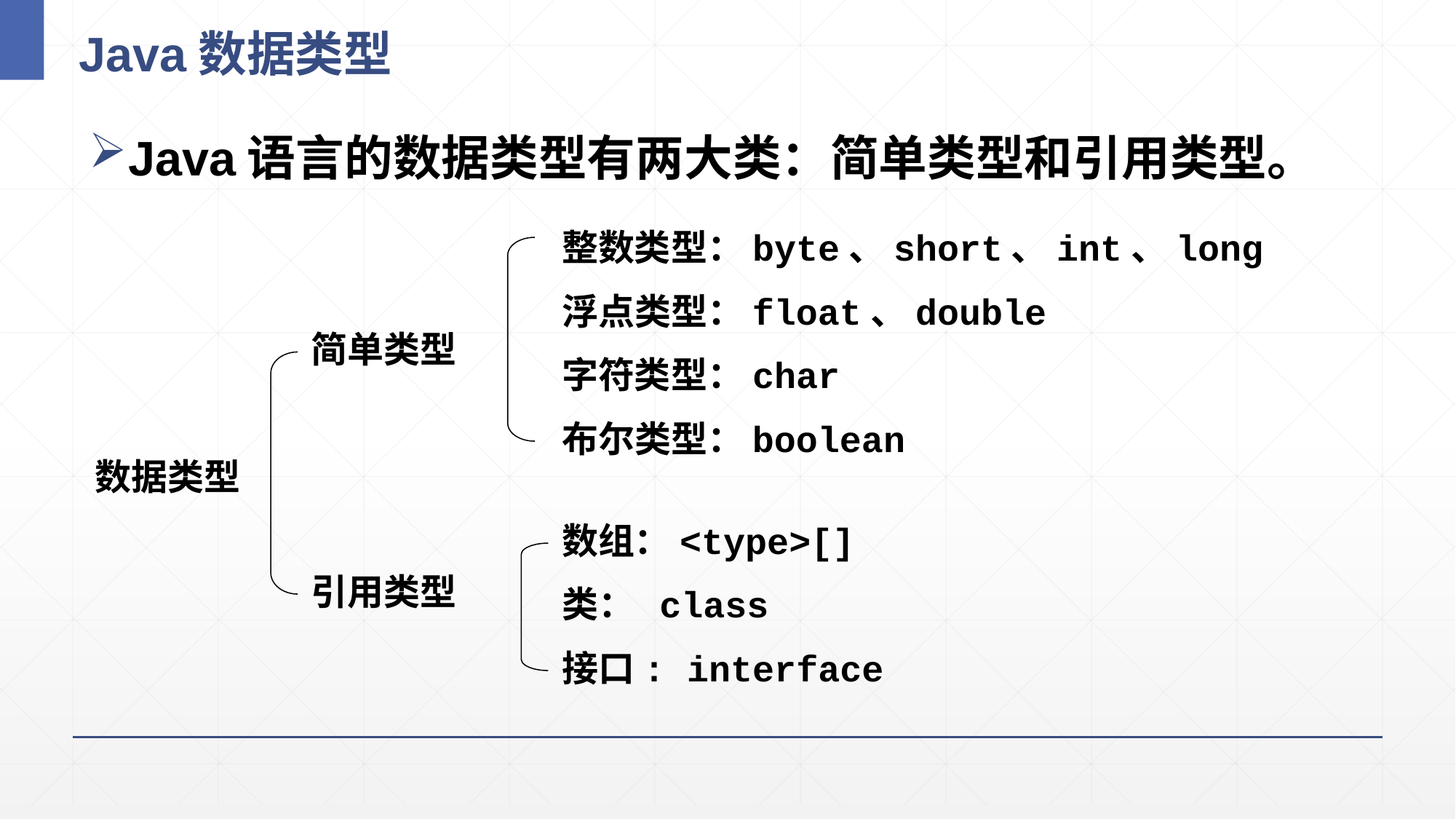

# Java数据类型
Java语言的数据类型有两大类：简单类型和引用类型。
整数类型：byte、short、int、long

浮点类型：float、double
简单类型

字符类型：char
布尔类型：boolean
数据类型
数组：<type>[]

引用类型
类：  class
接口: interface